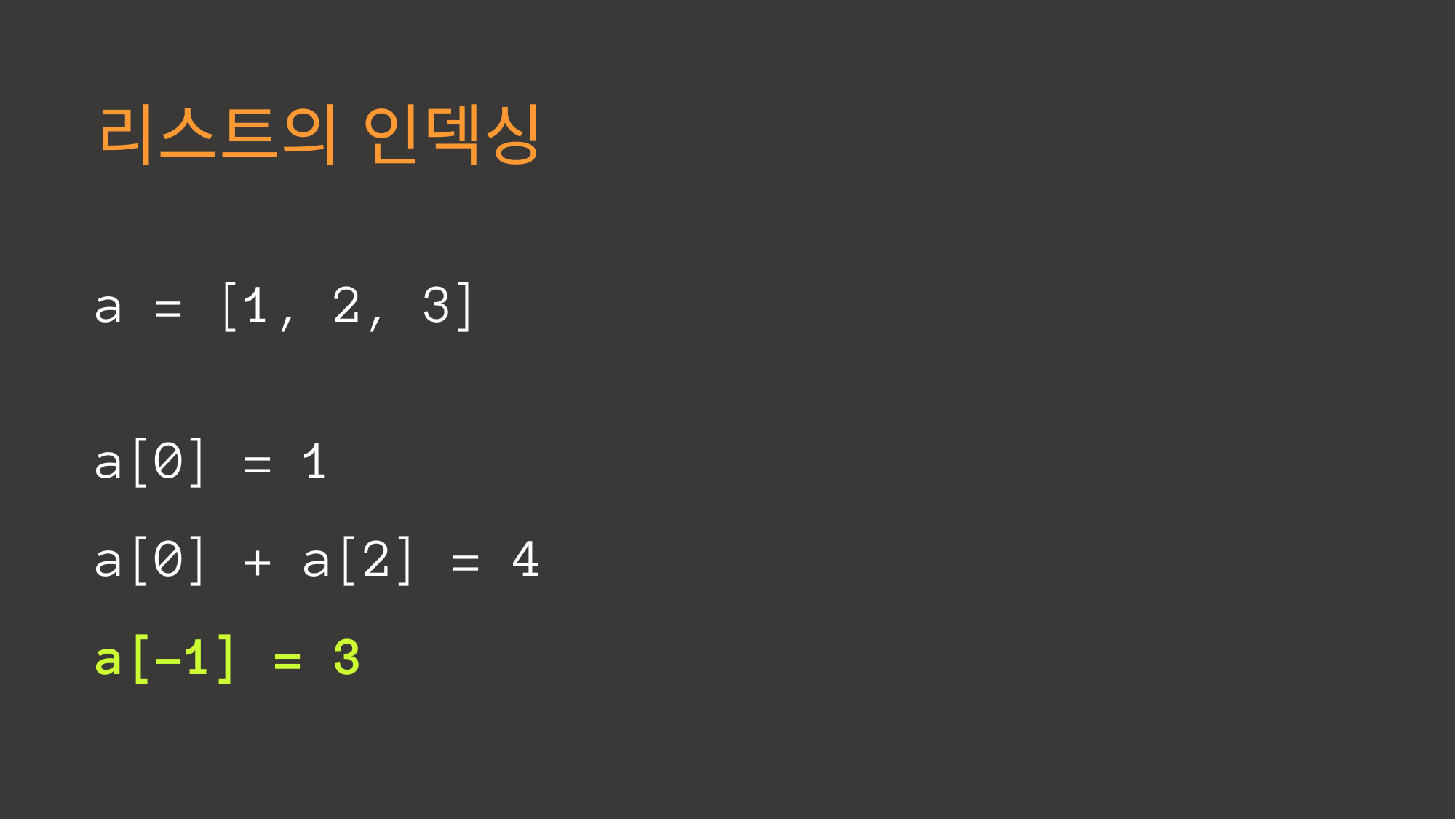

리스트의 인덱싱
a = [1, 2, 3]
a[0] = 1
a[0] + a[2] = 4
a[-1] = 3